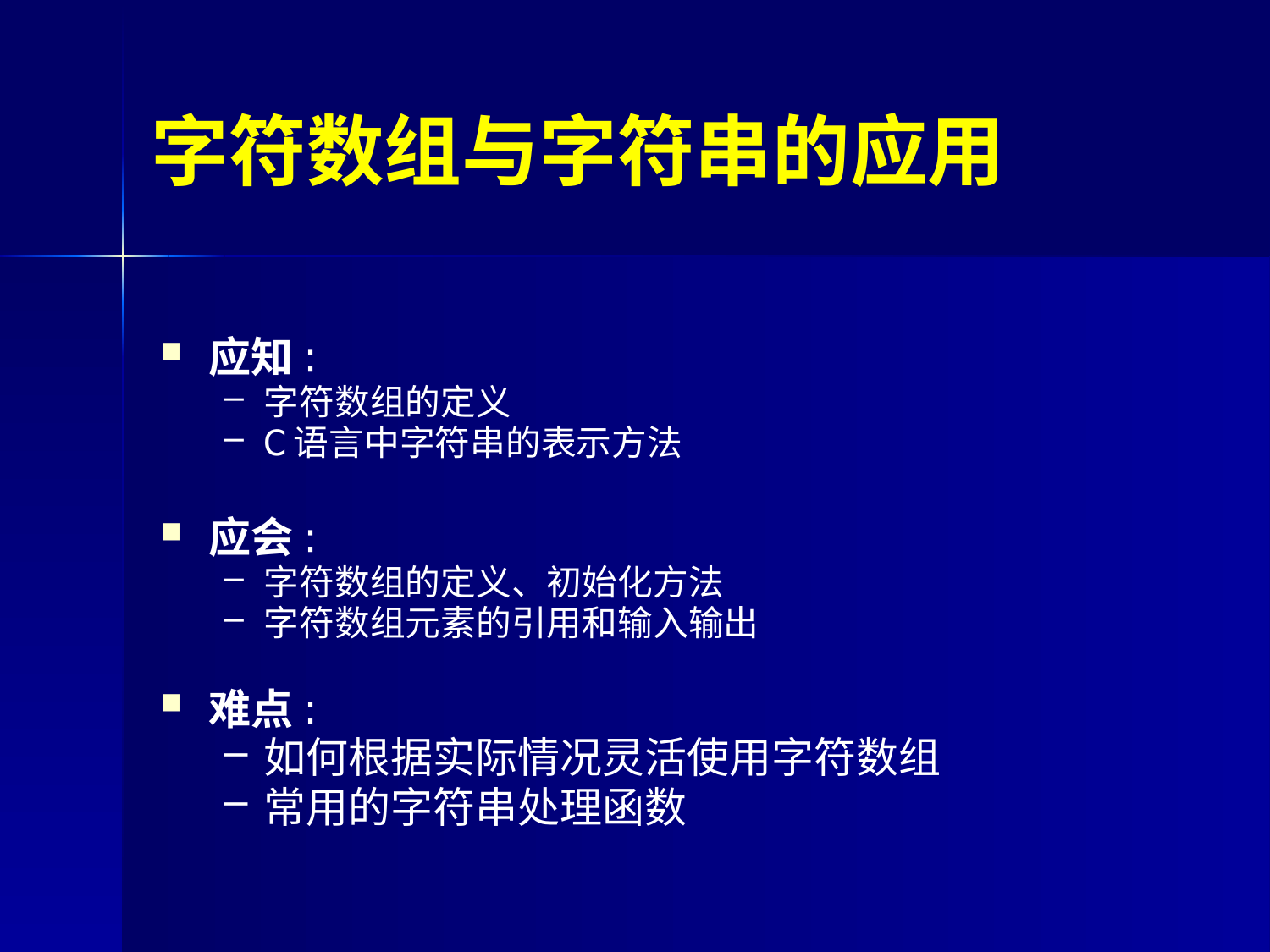

# 字符数组与字符串的应用

应知:
字符数组的定义
C语言中字符串的表示方法

应会:
字符数组的定义、初始化方法
字符数组元素的引用和输入输出

难点:
如何根据实际情况灵活使用字符数组
常用的字符串处理函数